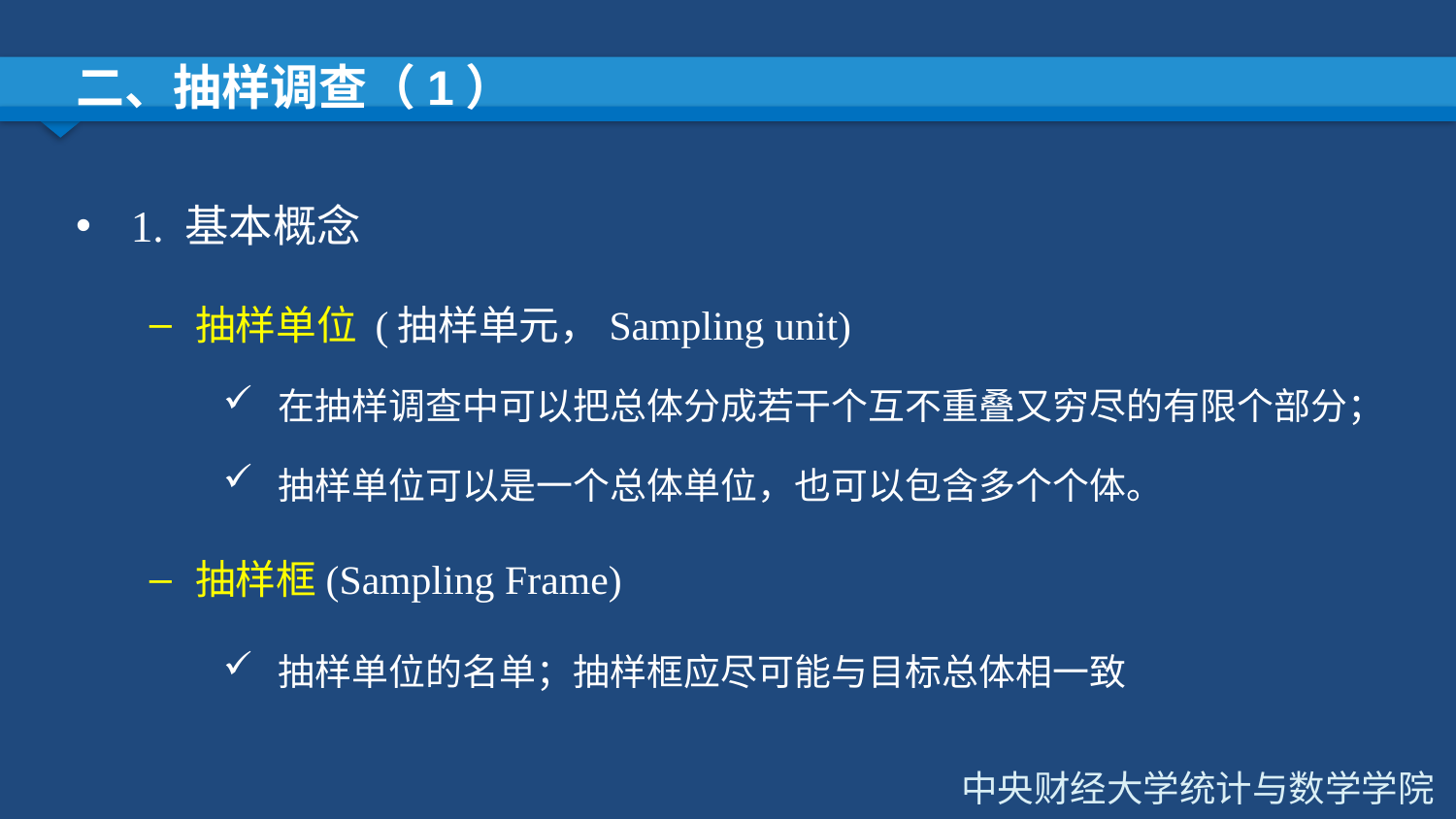

# 二、抽样调查（1）
1. 基本概念
抽样单位 (抽样单元，Sampling unit)
在抽样调查中可以把总体分成若干个互不重叠又穷尽的有限个部分；
抽样单位可以是一个总体单位，也可以包含多个个体。
抽样框(Sampling Frame)
抽样单位的名单；抽样框应尽可能与目标总体相一致